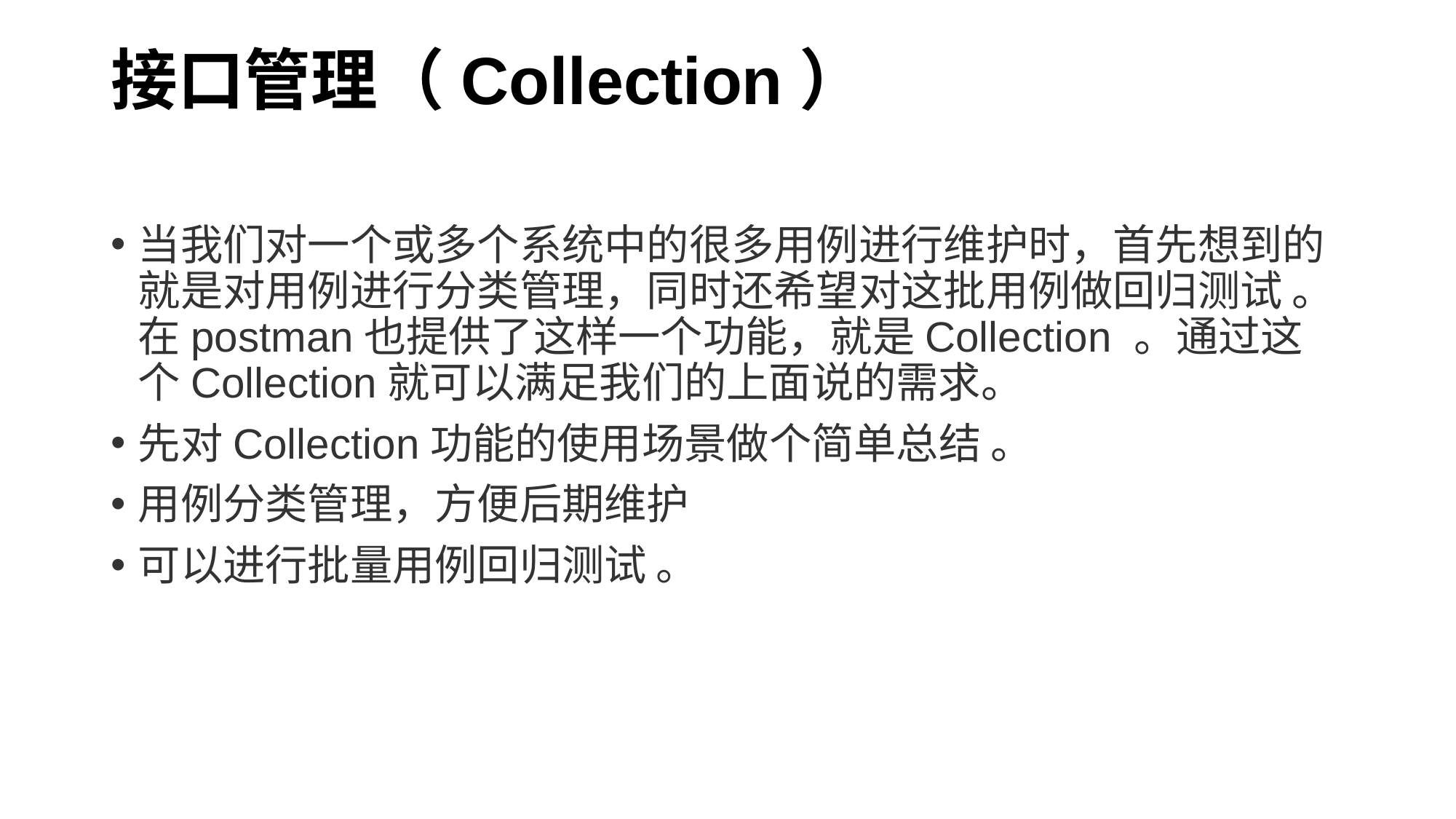

# 接口管理（Collection）
当我们对一个或多个系统中的很多用例进行维护时，首先想到的就是对用例进行分类管理，同时还希望对这批用例做回归测试 。在postman也提供了这样一个功能，就是Collection 。通过这个Collection就可以满足我们的上面说的需求。
先对Collection功能的使用场景做个简单总结 。
用例分类管理，方便后期维护
可以进行批量用例回归测试 。